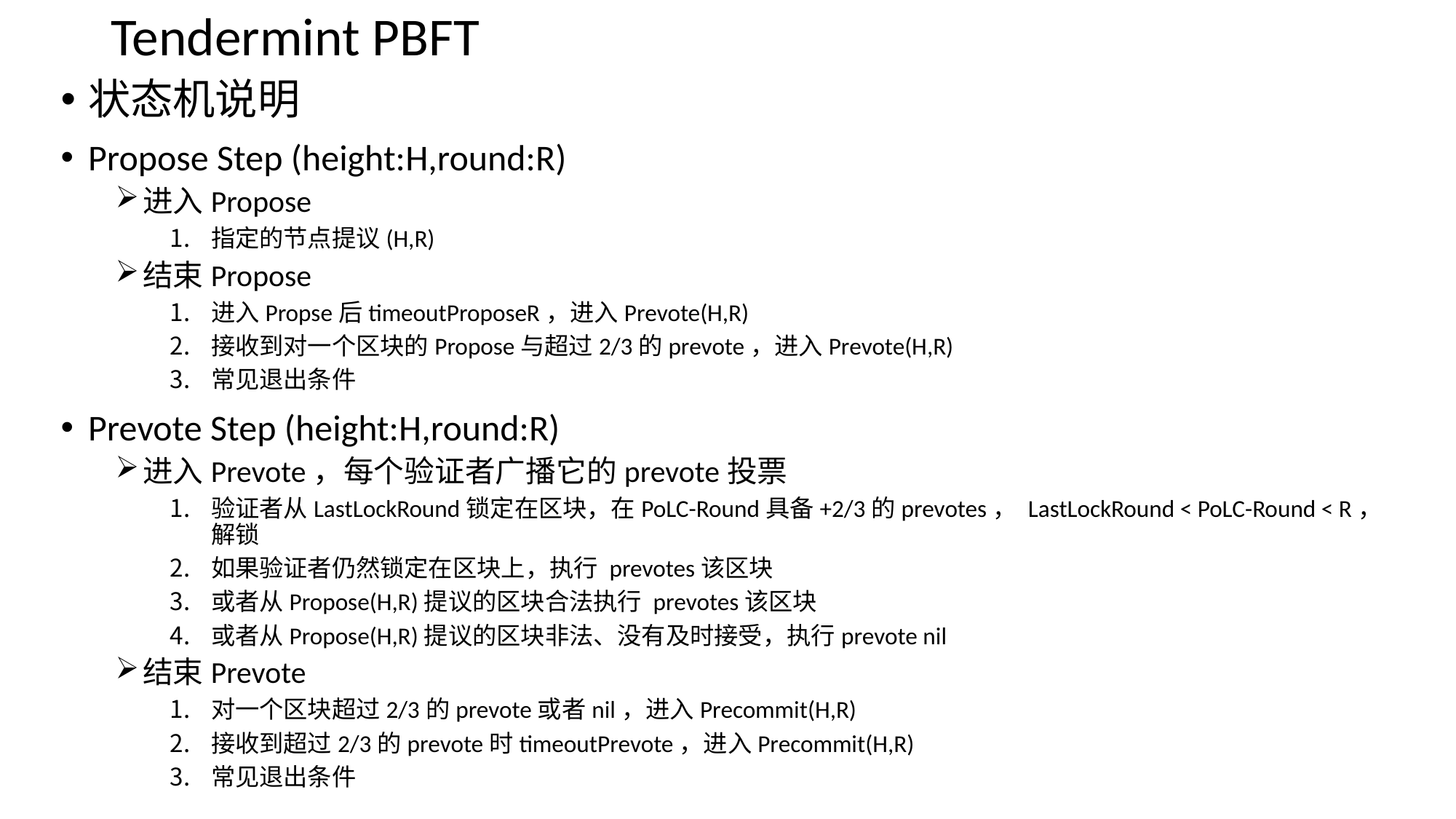

# Tendermint PBFT
状态机说明
Propose Step (height:H,round:R)
进入Propose
指定的节点提议(H,R)
结束Propose
进入Propse后timeoutProposeR，进入Prevote(H,R)
接收到对一个区块的Propose与超过2/3的prevote，进入Prevote(H,R)
常见退出条件
Prevote Step (height:H,round:R)
进入Prevote，每个验证者广播它的prevote投票
验证者从LastLockRound锁定在区块，在PoLC-Round具备+2/3的prevotes， LastLockRound < PoLC-Round < R，解锁
如果验证者仍然锁定在区块上，执行 prevotes该区块
或者从Propose(H,R)提议的区块合法执行 prevotes该区块
或者从Propose(H,R)提议的区块非法、没有及时接受，执行prevote nil
结束Prevote
对一个区块超过2/3的prevote或者nil，进入Precommit(H,R)
接收到超过2/3的prevote时timeoutPrevote，进入Precommit(H,R)
常见退出条件